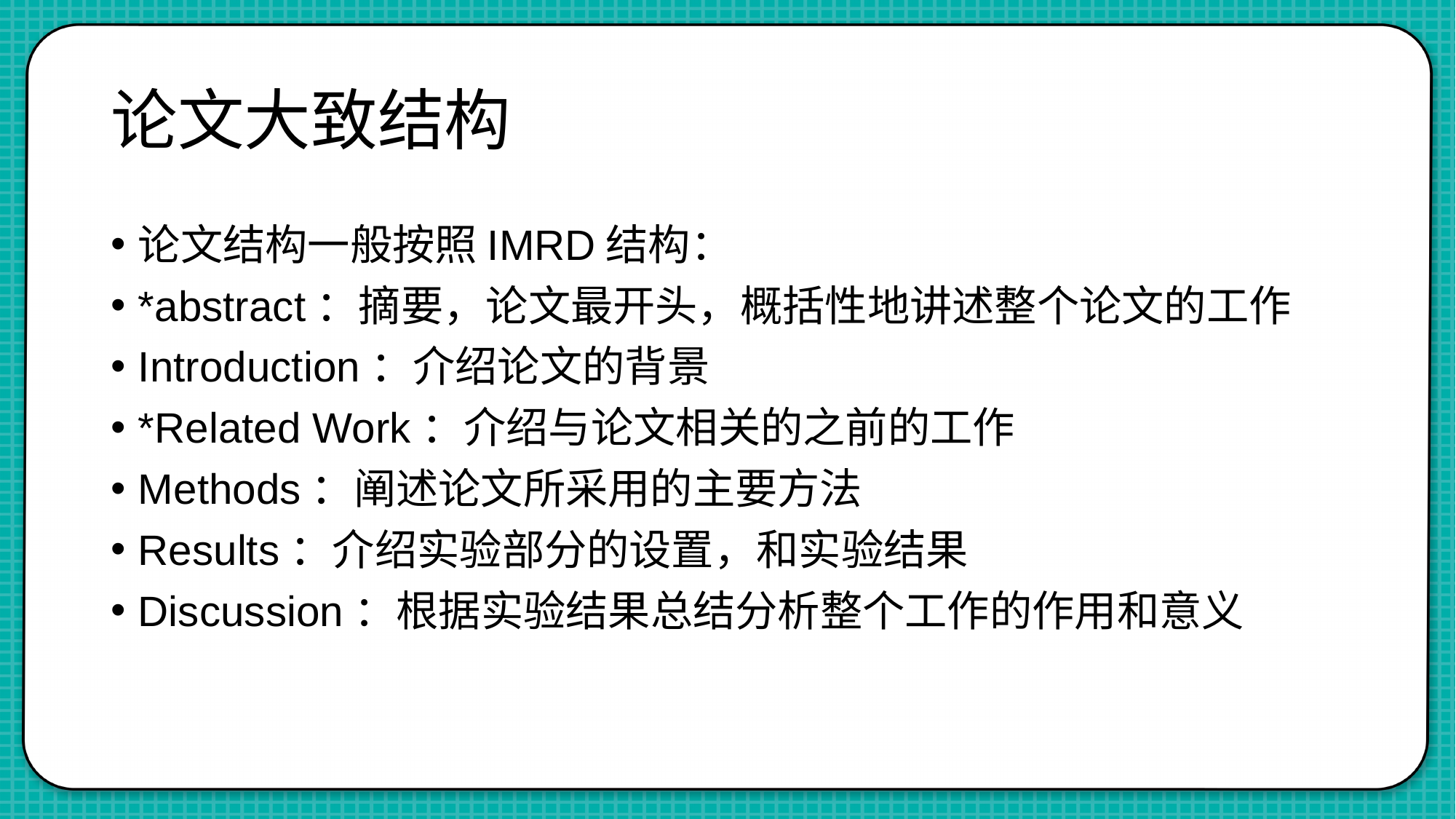

# 论文大致结构
论文结构一般按照IMRD结构：
*abstract：摘要，论文最开头，概括性地讲述整个论文的工作
Introduction：介绍论文的背景
*Related Work：介绍与论文相关的之前的工作
Methods：阐述论文所采用的主要方法
Results：介绍实验部分的设置，和实验结果
Discussion：根据实验结果总结分析整个工作的作用和意义